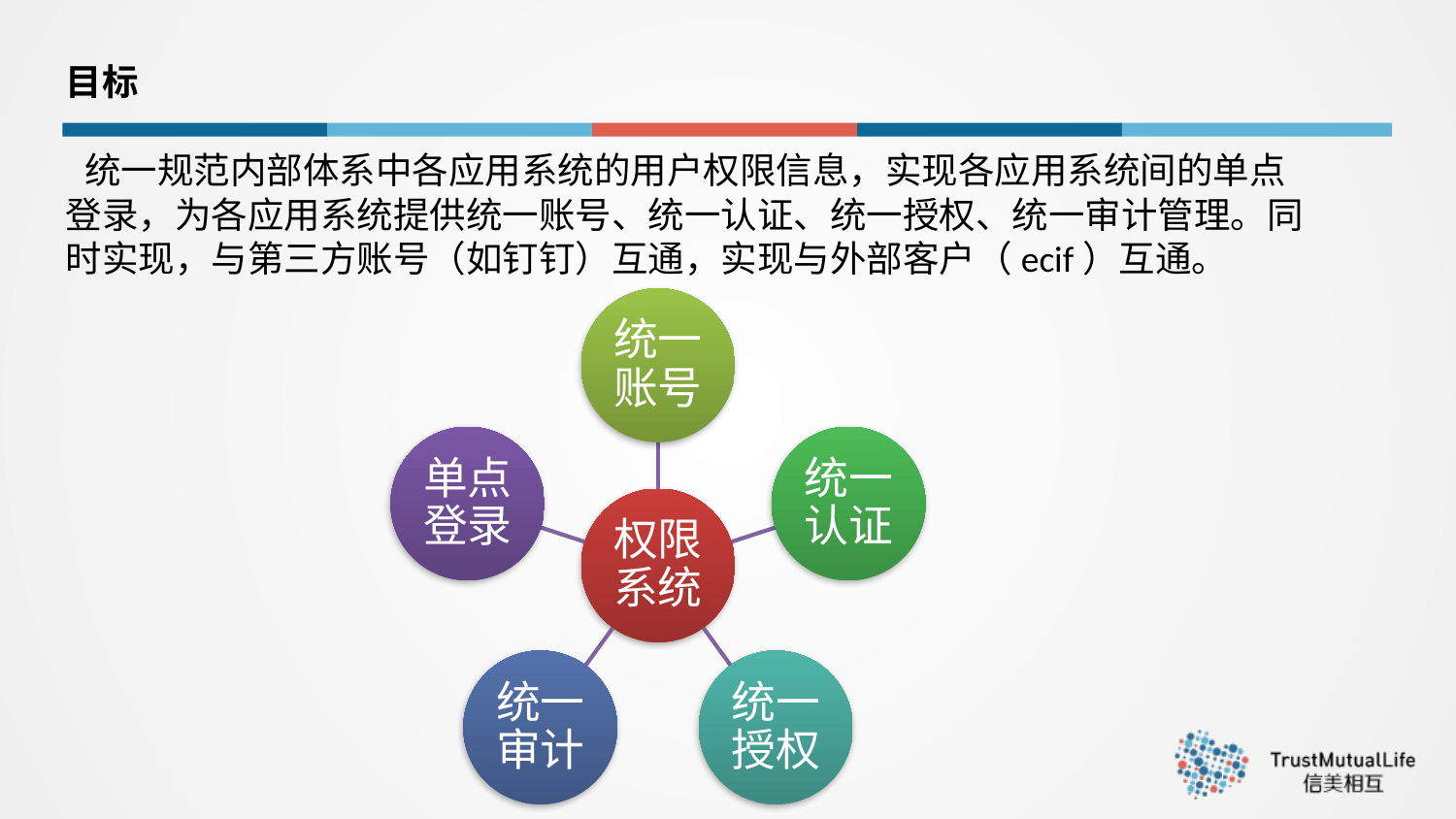

目标
 统一规范内部体系中各应用系统的用户权限信息，实现各应用系统间的单点登录，为各应用系统提供统一账号、统一认证、统一授权、统一审计管理。同时实现，与第三方账号（如钉钉）互通，实现与外部客户（ecif）互通。
权限系统

统一账号

统一认证

统一授权

统一审计

单点登录